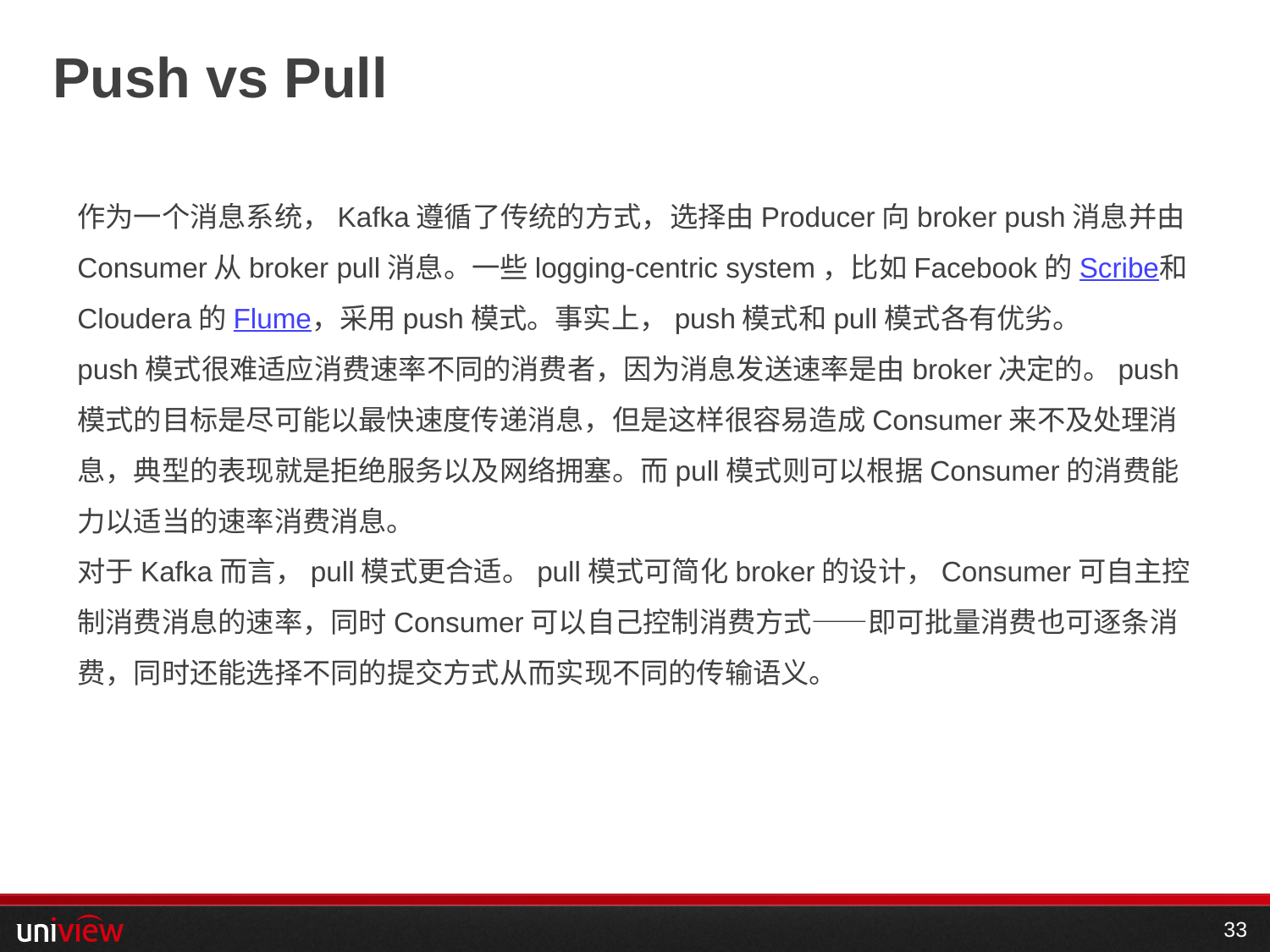

# Push vs Pull
作为一个消息系统，Kafka遵循了传统的方式，选择由Producer向broker push消息并由Consumer从broker pull消息。一些logging-centric system，比如Facebook的Scribe和Cloudera的Flume，采用push模式。事实上，push模式和pull模式各有优劣。
push模式很难适应消费速率不同的消费者，因为消息发送速率是由broker决定的。push模式的目标是尽可能以最快速度传递消息，但是这样很容易造成Consumer来不及处理消息，典型的表现就是拒绝服务以及网络拥塞。而pull模式则可以根据Consumer的消费能力以适当的速率消费消息。
对于Kafka而言，pull模式更合适。pull模式可简化broker的设计，Consumer可自主控制消费消息的速率，同时Consumer可以自己控制消费方式——即可批量消费也可逐条消费，同时还能选择不同的提交方式从而实现不同的传输语义。